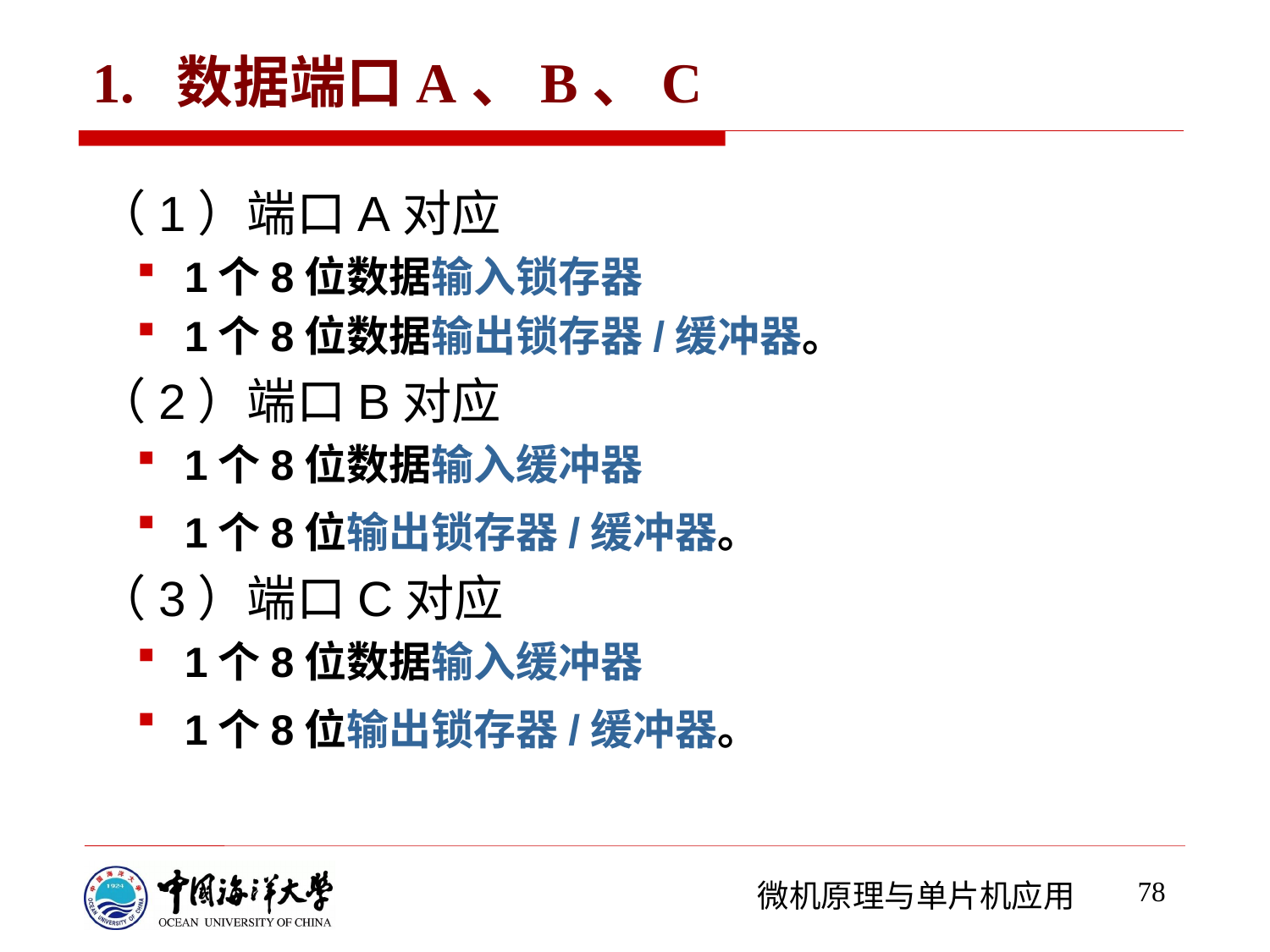

# 1.  数据端口A、B、C
（1）端口A对应
1个8位数据输入锁存器
1个8位数据输出锁存器/缓冲器。
（2）端口B对应
1个8位数据输入缓冲器
1个8位输出锁存器/缓冲器。
（3）端口C对应
1个8位数据输入缓冲器
1个8位输出锁存器/缓冲器。
78